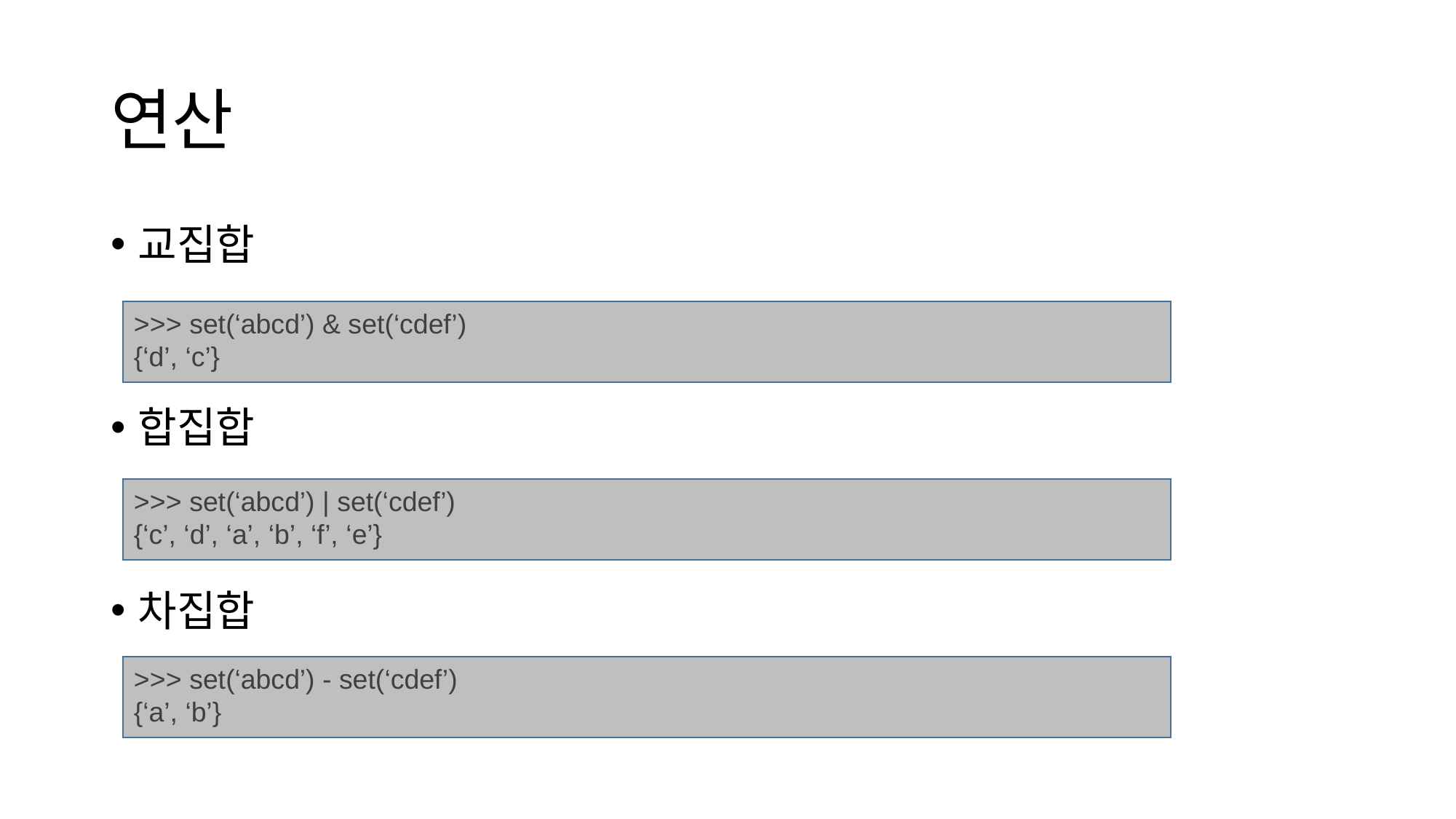

# 연산
교집합

합집합

차집합

>>> set(‘abcd’) & set(‘cdef’)
{‘d’, ‘c’}
>>> set(‘abcd’) | set(‘cdef’)
{‘c’, ‘d’, ‘a’, ‘b’, ‘f’, ‘e’}
>>> set(‘abcd’) - set(‘cdef’)
{‘a’, ‘b’}